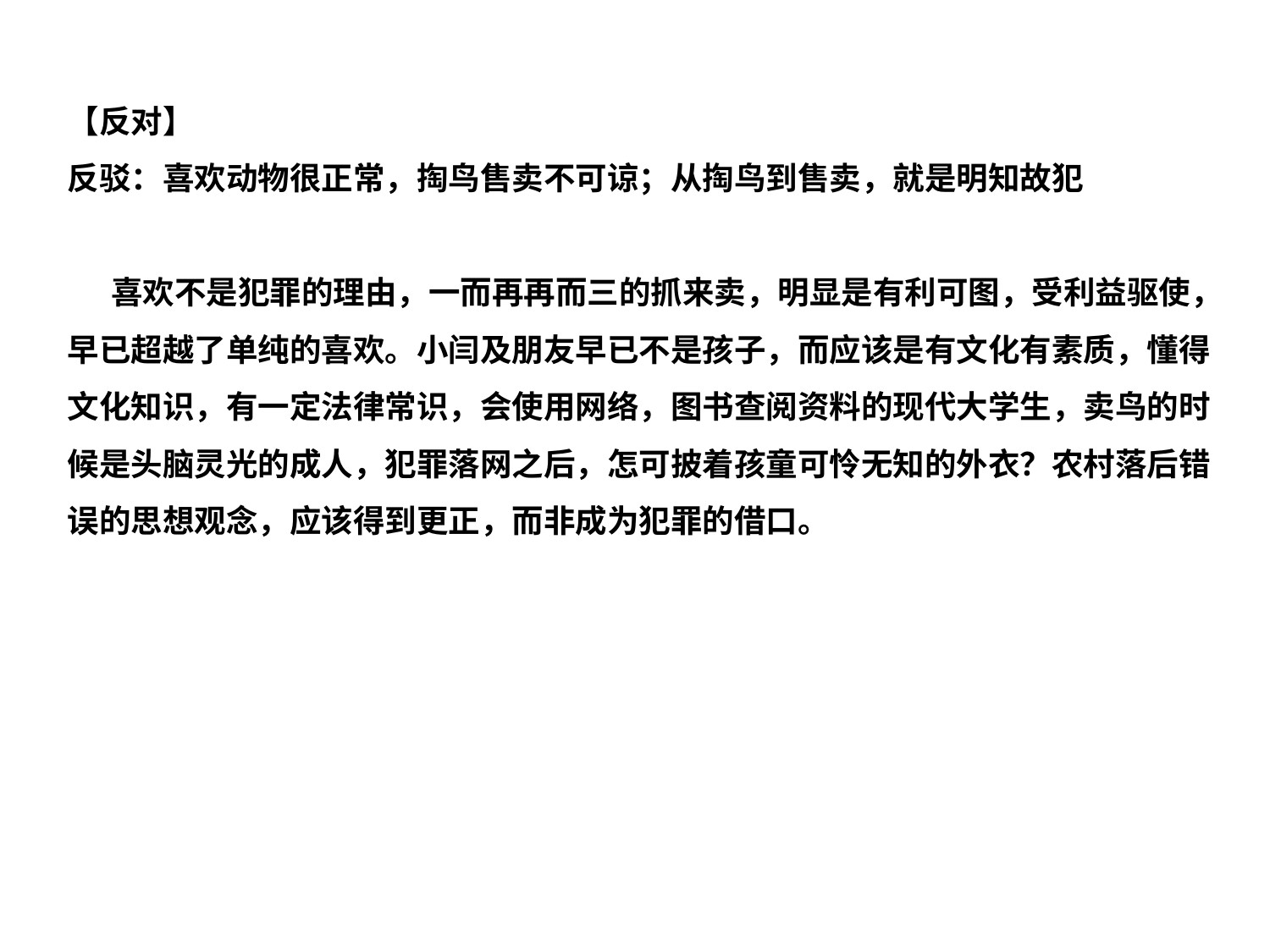

【反对】
反驳：喜欢动物很正常，掏鸟售卖不可谅；从掏鸟到售卖，就是明知故犯

     喜欢不是犯罪的理由，一而再再而三的抓来卖，明显是有利可图，受利益驱使，早已超越了单纯的喜欢。小闫及朋友早已不是孩子，而应该是有文化有素质，懂得文化知识，有一定法律常识，会使用网络，图书查阅资料的现代大学生，卖鸟的时候是头脑灵光的成人，犯罪落网之后，怎可披着孩童可怜无知的外衣？农村落后错误的思想观念，应该得到更正，而非成为犯罪的借口。